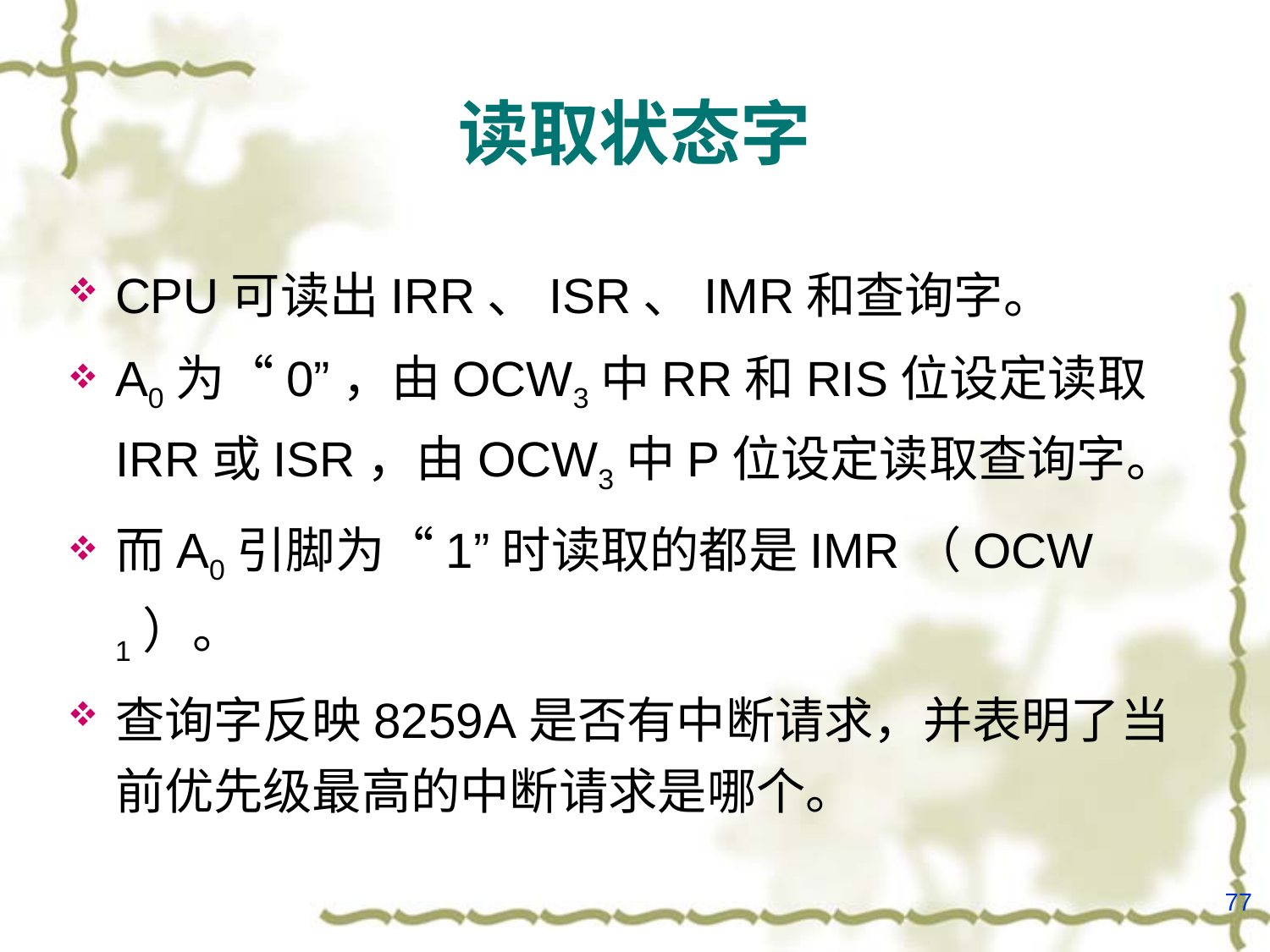

# 读取状态字
CPU可读出IRR、ISR、IMR和查询字。
A0为“0”，由OCW3中RR和RIS位设定读取IRR或ISR，由OCW3中P位设定读取查询字。
而A0引脚为“1”时读取的都是IMR（OCW1）。
查询字反映8259A是否有中断请求，并表明了当前优先级最高的中断请求是哪个。
77